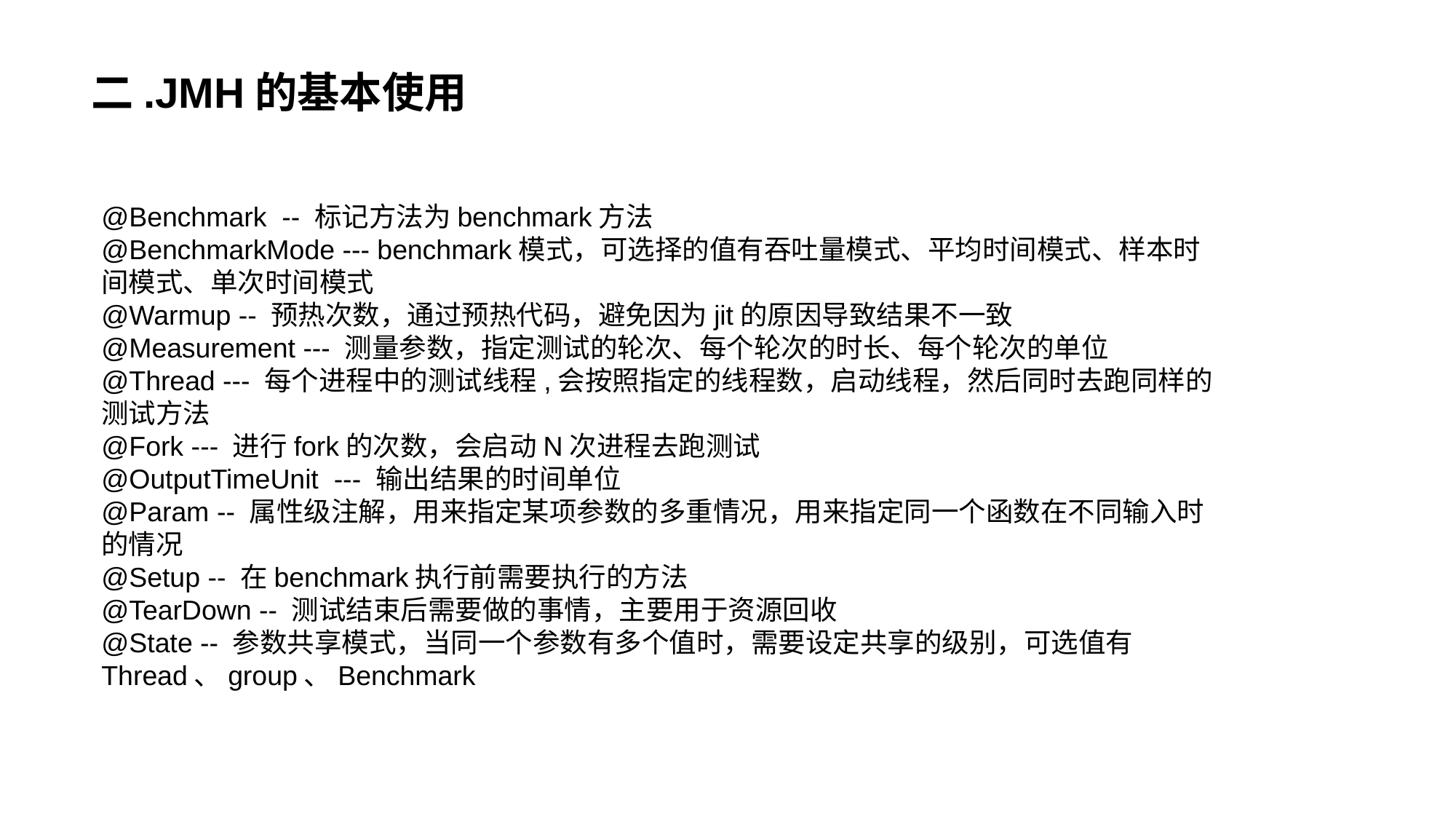

# 二.JMH的基本使用
@Benchmark  -- 标记方法为benchmark方法
@BenchmarkMode --- benchmark模式，可选择的值有吞吐量模式、平均时间模式、样本时间模式、单次时间模式
@Warmup -- 预热次数，通过预热代码，避免因为jit的原因导致结果不一致
@Measurement --- 测量参数，指定测试的轮次、每个轮次的时长、每个轮次的单位
@Thread --- 每个进程中的测试线程,会按照指定的线程数，启动线程，然后同时去跑同样的测试方法
@Fork --- 进行fork的次数，会启动N次进程去跑测试
@OutputTimeUnit  --- 输出结果的时间单位
@Param -- 属性级注解，用来指定某项参数的多重情况，用来指定同一个函数在不同输入时的情况
@Setup -- 在benchmark执行前需要执行的方法
@TearDown -- 测试结束后需要做的事情，主要用于资源回收
@State -- 参数共享模式，当同一个参数有多个值时，需要设定共享的级别，可选值有Thread、group、Benchmark
8